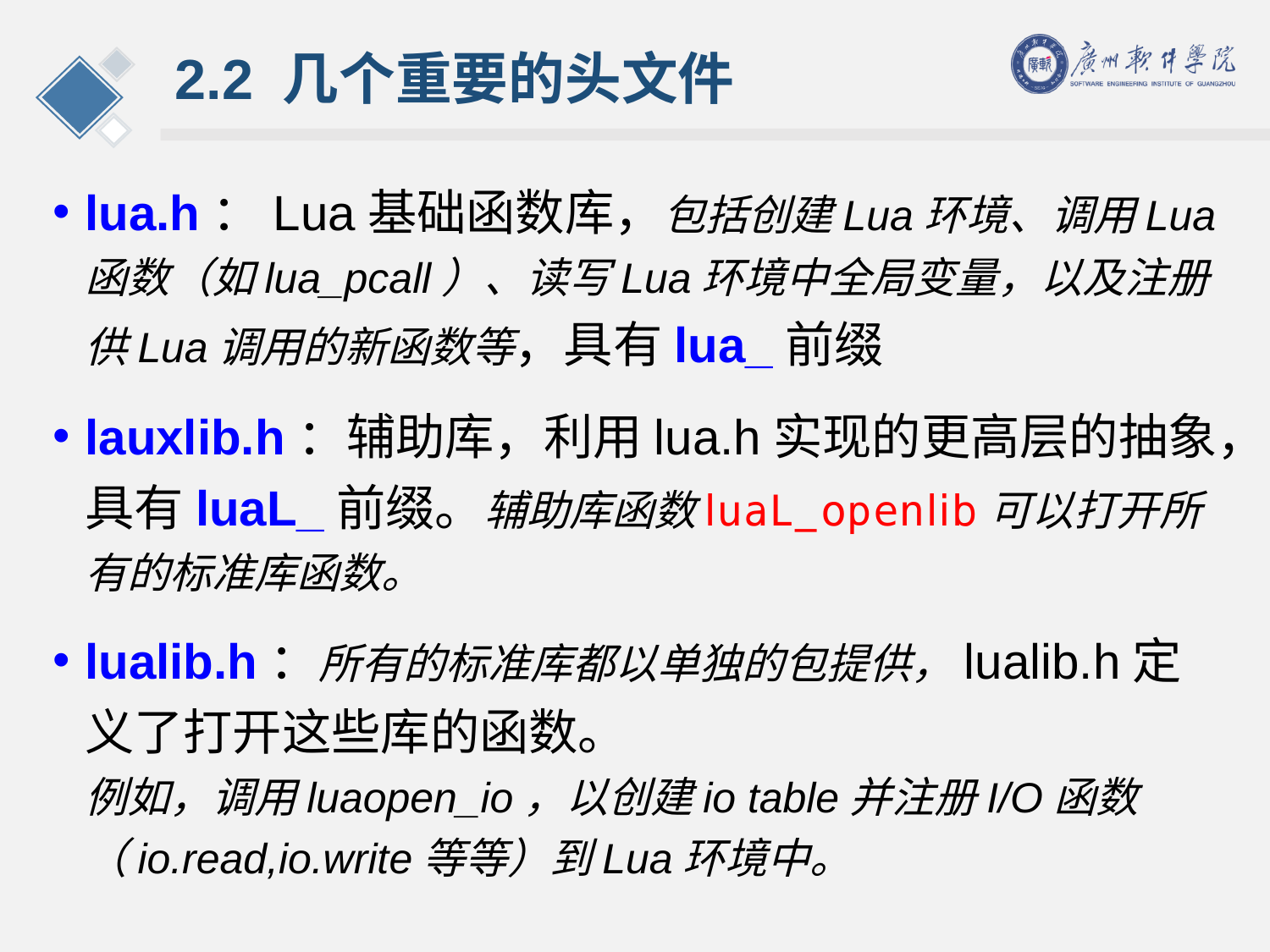

# 2.2 几个重要的头文件
lua.h：Lua基础函数库，包括创建Lua环境、调用Lua函数（如lua_pcall）、读写Lua环境中全局变量，以及注册供Lua调用的新函数等，具有lua_前缀
lauxlib.h：辅助库，利用lua.h实现的更高层的抽象，具有luaL_前缀。辅助库函数luaL_openlib可以打开所有的标准库函数。
lualib.h：所有的标准库都以单独的包提供，lualib.h定义了打开这些库的函数。
例如，调用luaopen_io，以创建io table并注册I/O函数（io.read,io.write等等）到Lua环境中。